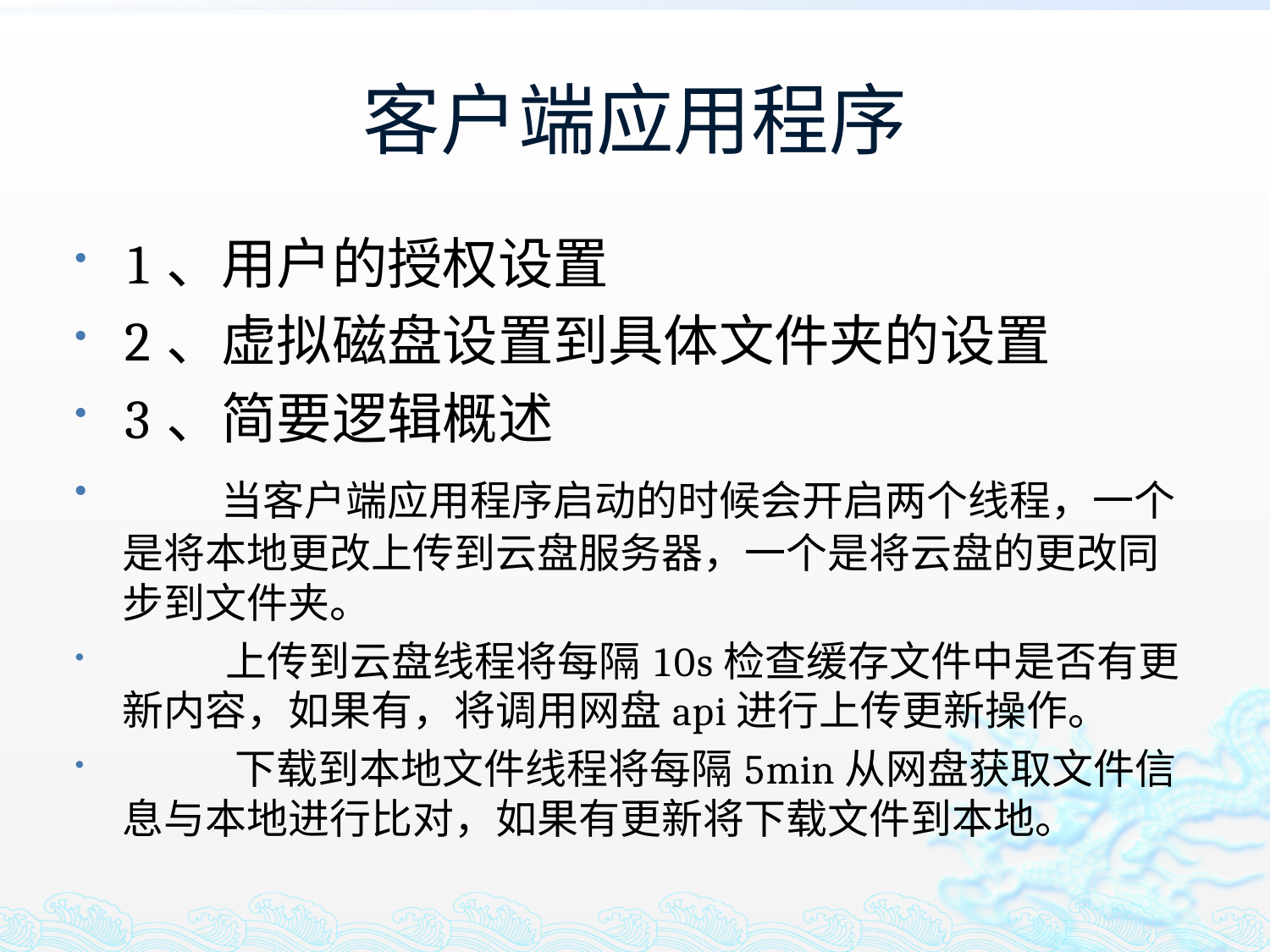

# 客户端应用程序
1、用户的授权设置
2、虚拟磁盘设置到具体文件夹的设置
3、简要逻辑概述
       当客户端应用程序启动的时候会开启两个线程，一个是将本地更改上传到云盘服务器，一个是将云盘的更改同步到文件夹。
          上传到云盘线程将每隔10s检查缓存文件中是否有更新内容，如果有，将调用网盘api进行上传更新操作。
           下载到本地文件线程将每隔5min从网盘获取文件信息与本地进行比对，如果有更新将下载文件到本地。